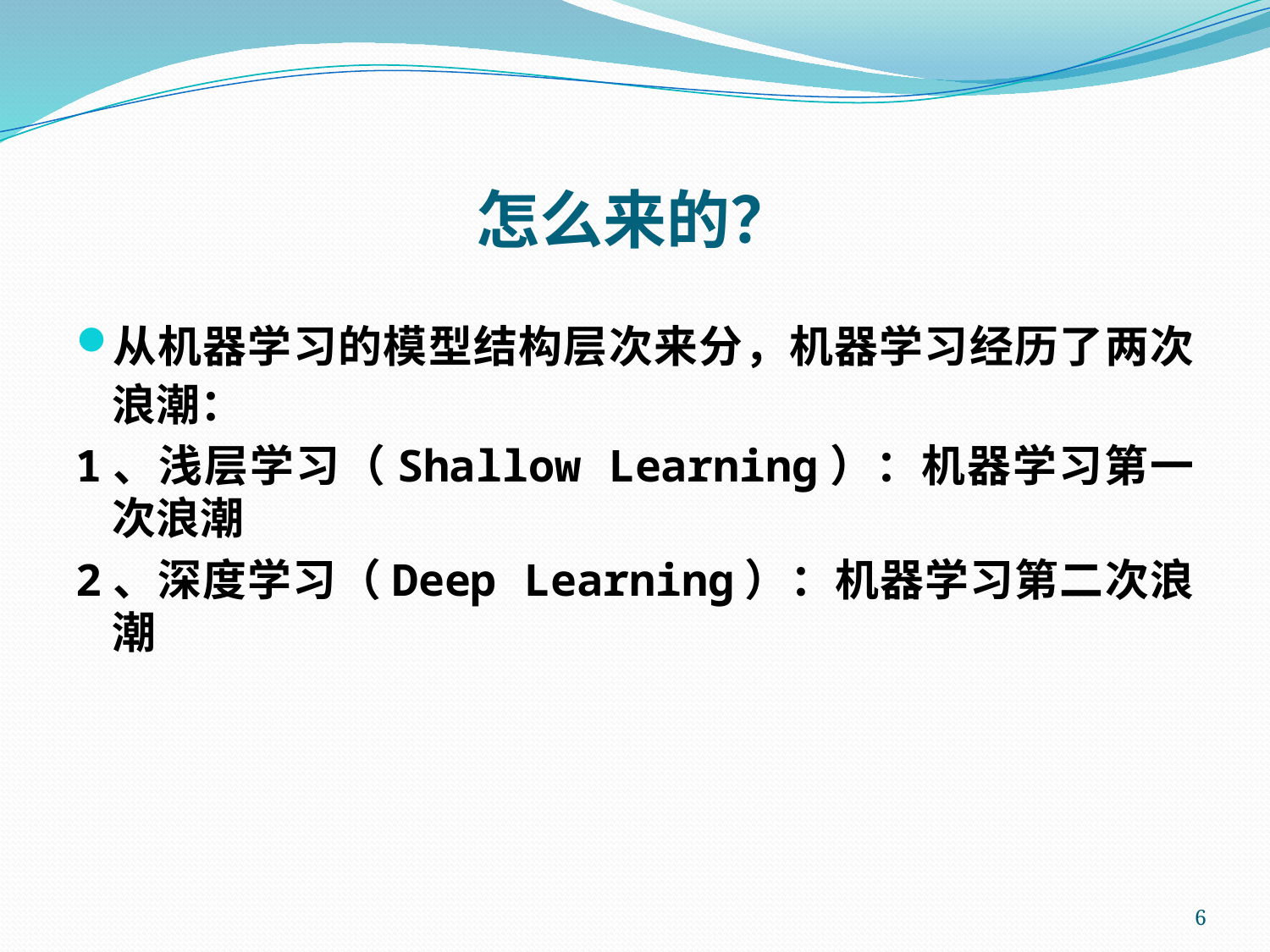

# 怎么来的？
从机器学习的模型结构层次来分，机器学习经历了两次浪潮：
1、浅层学习（Shallow Learning）：机器学习第一次浪潮
2、深度学习（Deep Learning）：机器学习第二次浪潮
6